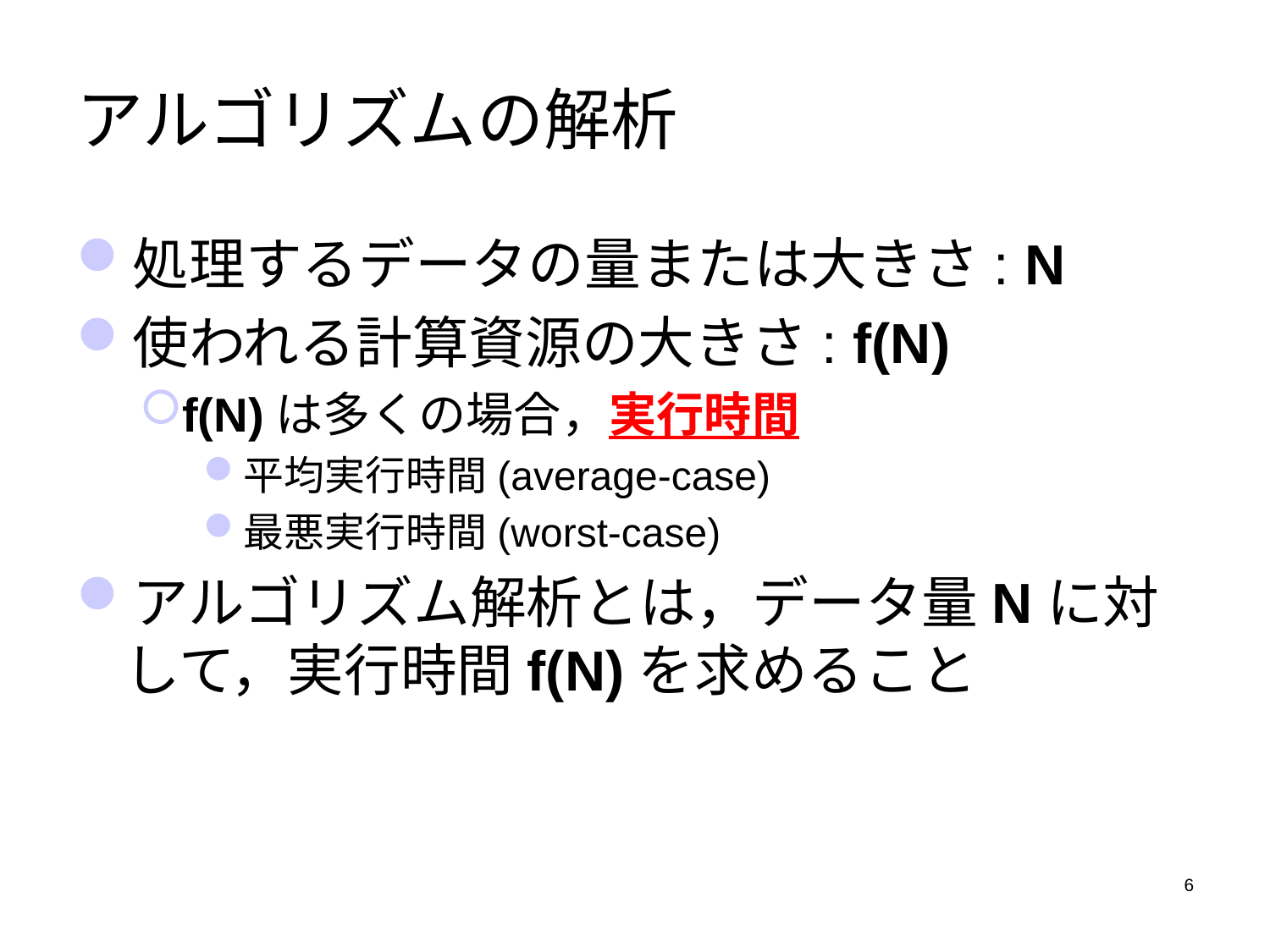

# アルゴリズムの解析
処理するデータの量または大きさ: N
使われる計算資源の大きさ: f(N)
f(N)は多くの場合，実行時間
平均実行時間(average-case)
最悪実行時間(worst-case)
アルゴリズム解析とは，データ量Nに対して，実行時間f(N)を求めること

6